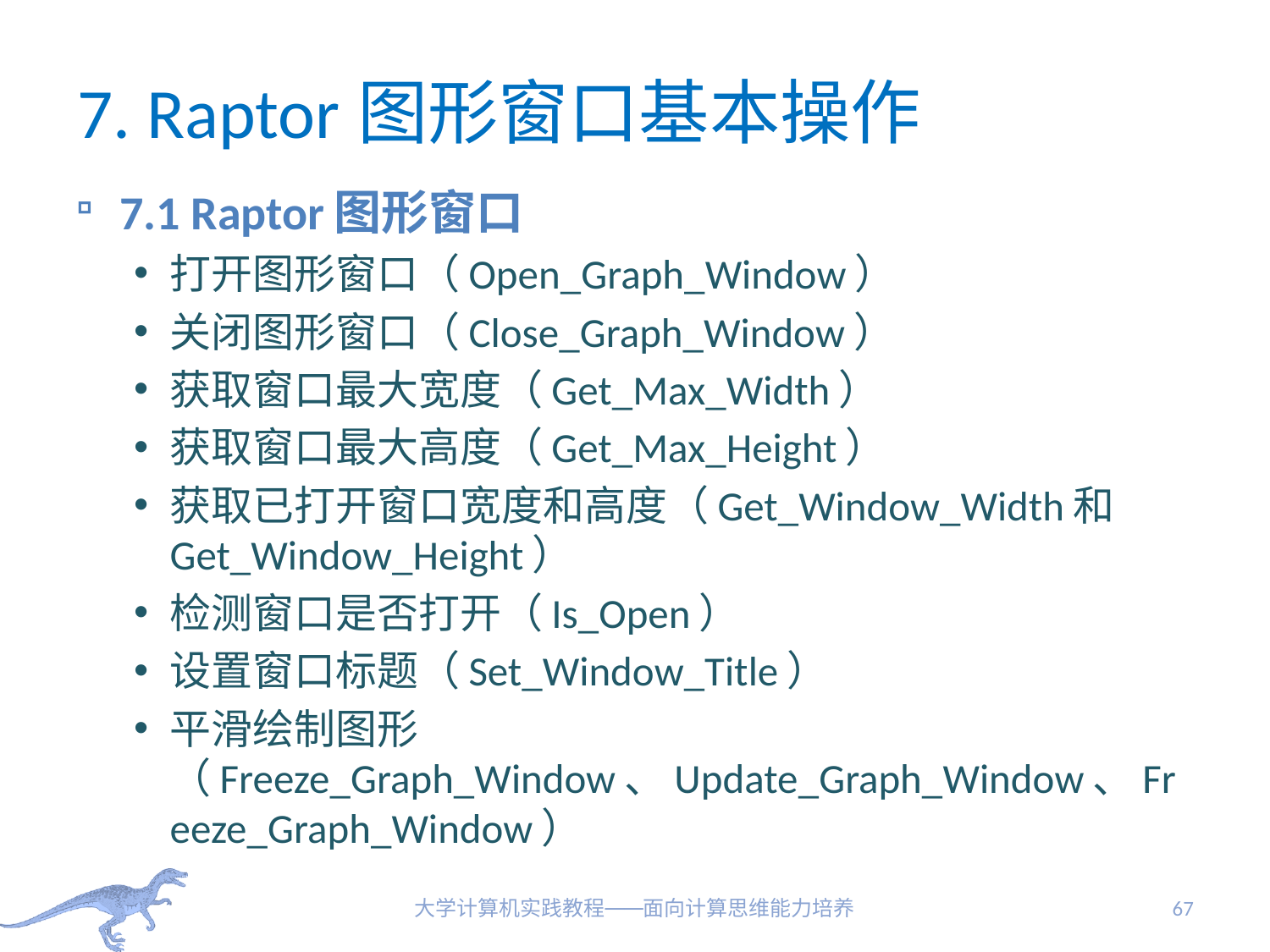

# 7. Raptor图形窗口基本操作
7.1 Raptor图形窗口
打开图形窗口（Open_Graph_Window）
关闭图形窗口（Close_Graph_Window）
获取窗口最大宽度（Get_Max_Width）
获取窗口最大高度（Get_Max_Height）
获取已打开窗口宽度和高度（Get_Window_Width和Get_Window_Height）
检测窗口是否打开（Is_Open）
设置窗口标题（Set_Window_Title）
平滑绘制图形（Freeze_Graph_Window、Update_Graph_Window、Freeze_Graph_Window）
大学计算机实践教程——面向计算思维能力培养
67